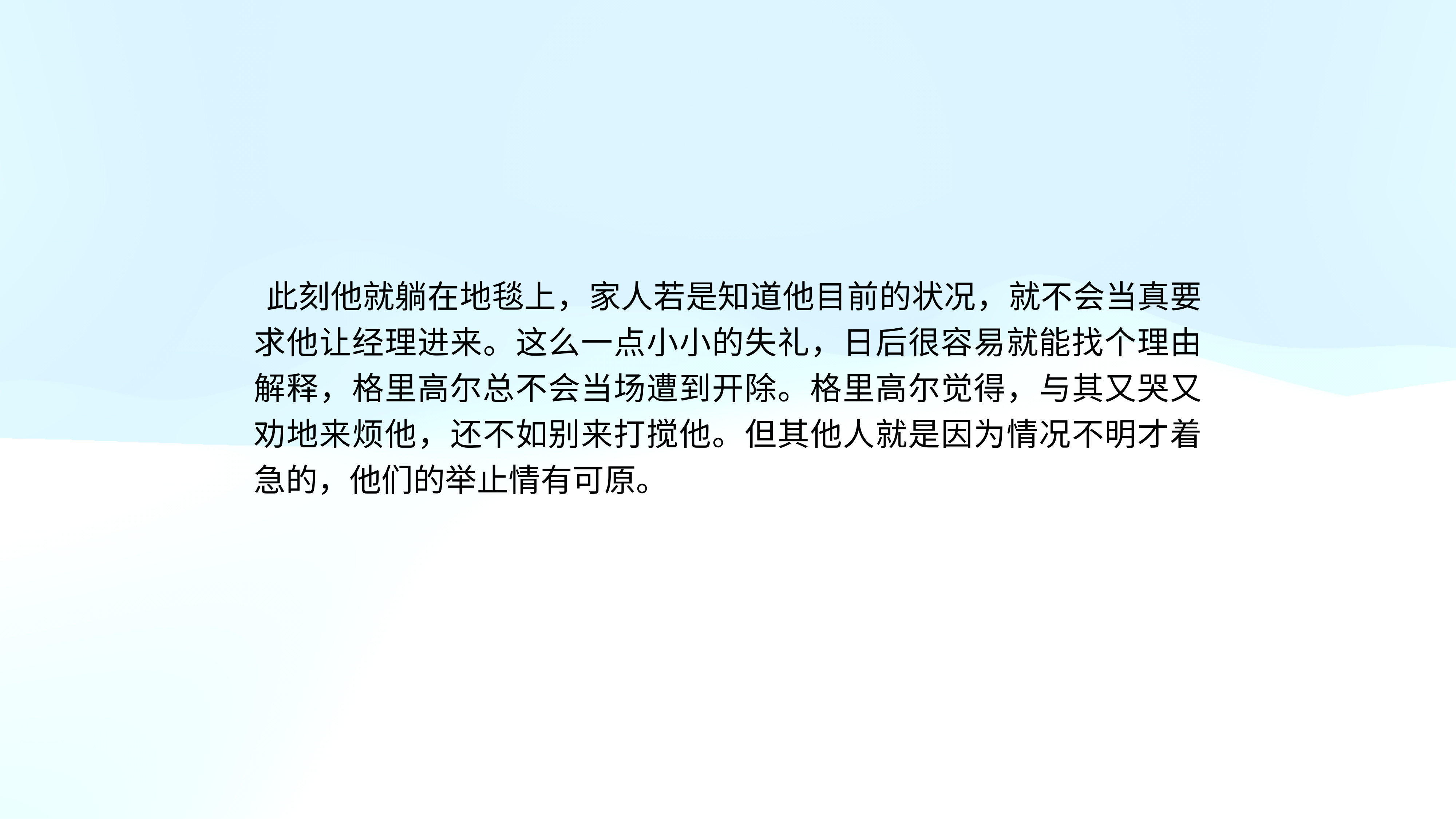

此刻他就躺在地毯上，家人若是知道他目前的状况，就不会当真要求他让经理进来。这么一点小小的失礼，日后很容易就能找个理由解释，格里高尔总不会当场遭到开除。格里高尔觉得，与其又哭又劝地来烦他，还不如别来打搅他。但其他人就是因为情况不明才着急的，他们的举止情有可原。